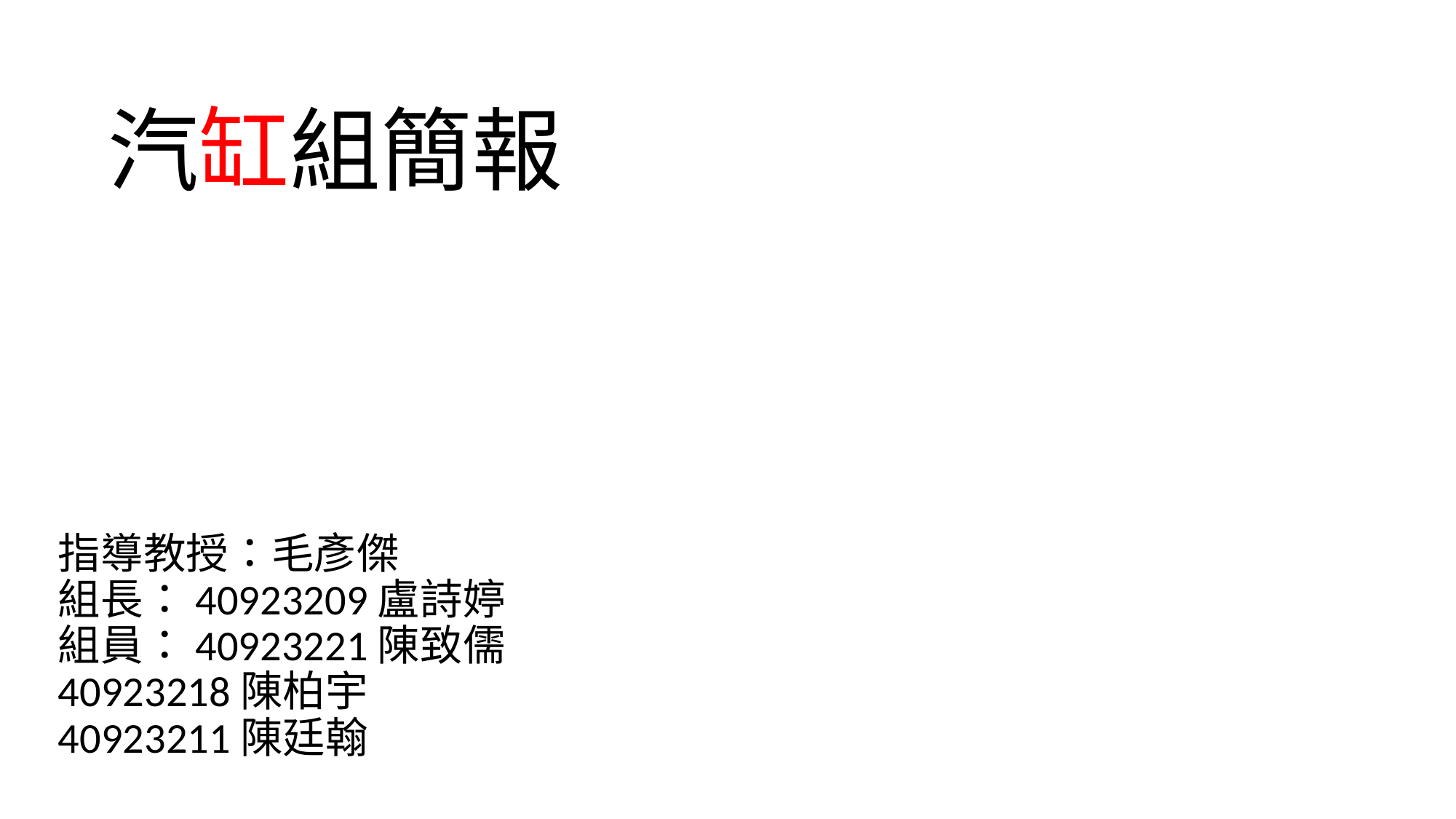

# 汽缸組簡報
指導教授：毛彥傑
組長：40923209盧詩婷
組員：40923221陳致儒  	   40923218陳柏宇	   40923211陳廷翰